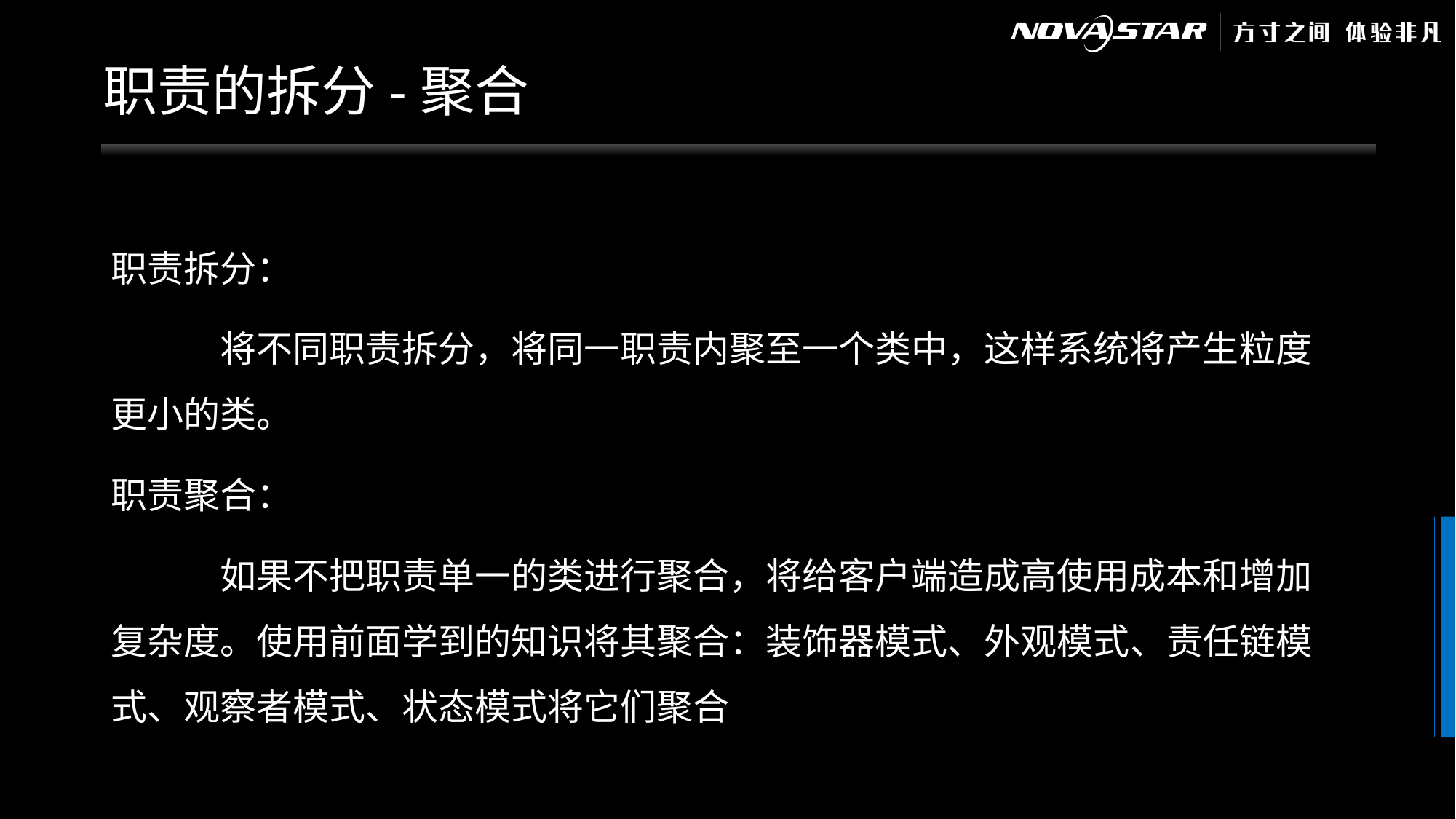

# 职责的拆分-聚合

职责拆分：
	将不同职责拆分，将同一职责内聚至一个类中，这样系统将产生粒度更小的类。
职责聚合：
	如果不把职责单一的类进行聚合，将给客户端造成高使用成本和增加复杂度。使用前面学到的知识将其聚合：装饰器模式、外观模式、责任链模式、观察者模式、状态模式将它们聚合